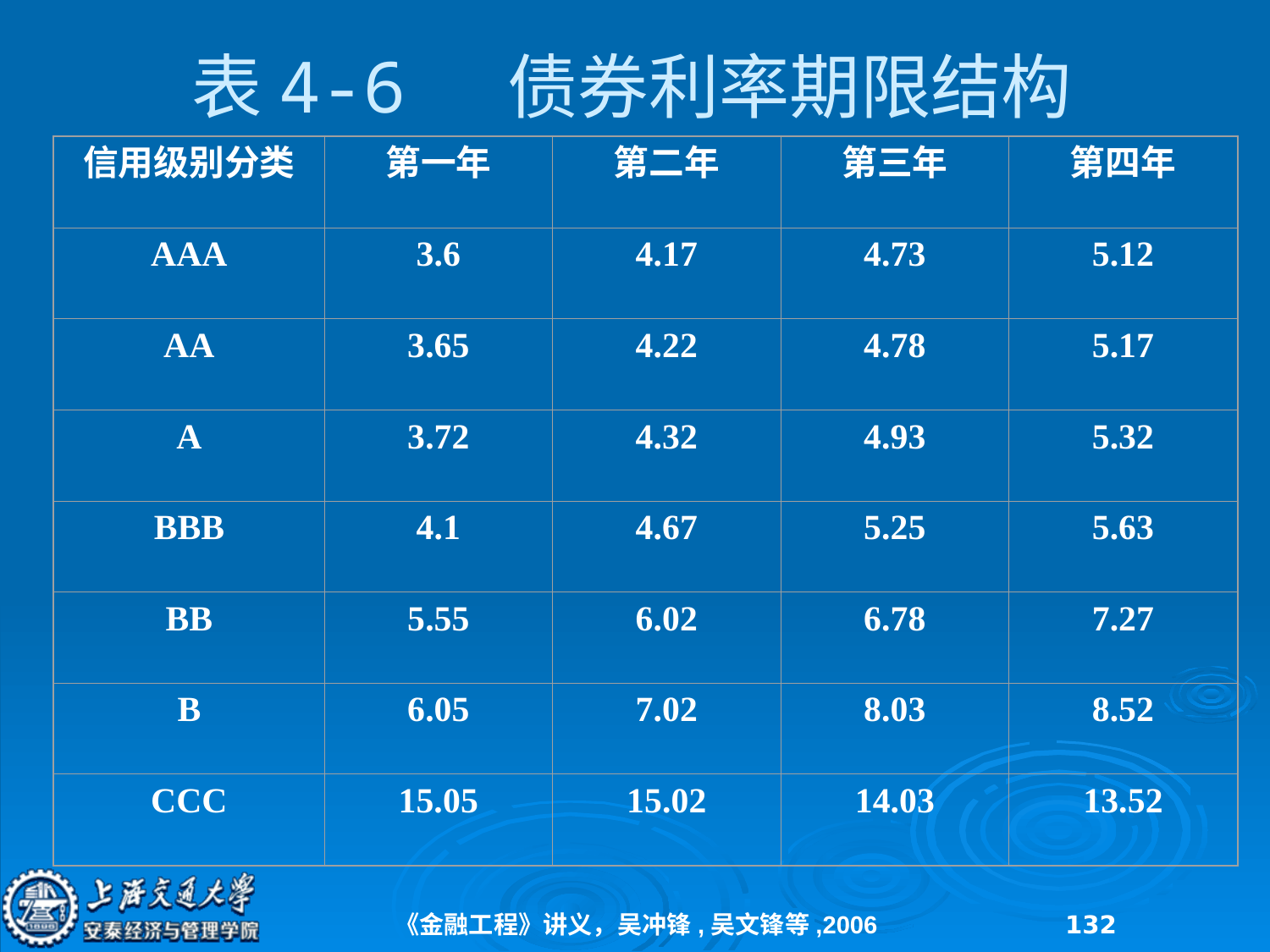

# 表4-6  债券利率期限结构

信用级别分类

第一年

第二年

第三年

第四年

AAA

3.6

4.17

4.73

5.12

AA

3.65

4.22

4.78

5.17

A

3.72

4.32

4.93

5.32

BBB

4.1

4.67

5.25

5.63

BB

5.55

6.02

6.78

7.27

B

6.05

7.02

8.03

8.52

CCC

15.05

15.02

14.03

13.52